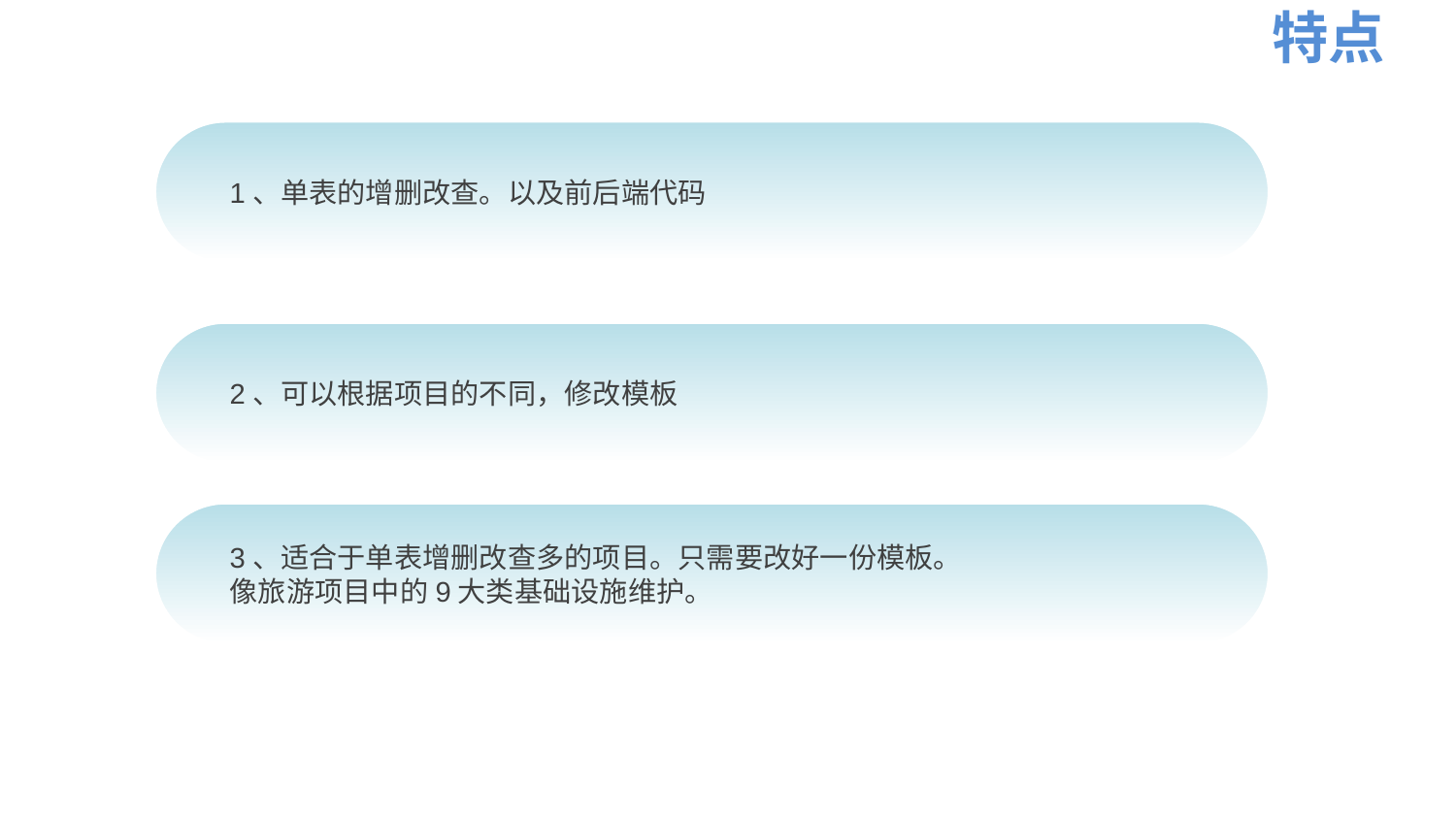

特点
1、单表的增删改查。以及前后端代码
2、可以根据项目的不同，修改模板
3、适合于单表增删改查多的项目。只需要改好一份模板。
像旅游项目中的9大类基础设施维护。